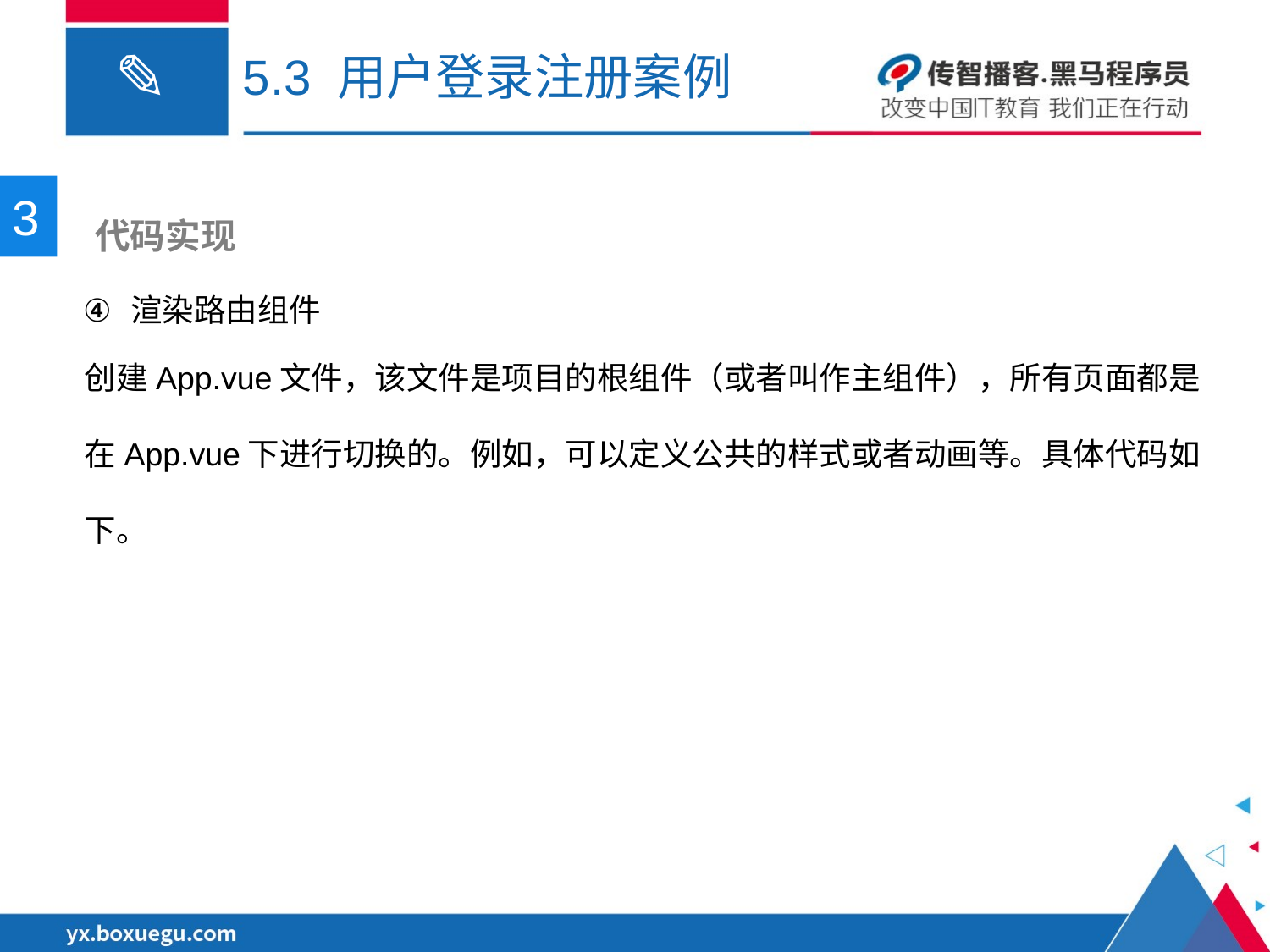

# 5.3 用户登录注册案例

3
  代码实现
渲染路由组件
创建App.vue文件，该文件是项目的根组件（或者叫作主组件），所有页面都是在App.vue下进行切换的。例如，可以定义公共的样式或者动画等。具体代码如下。